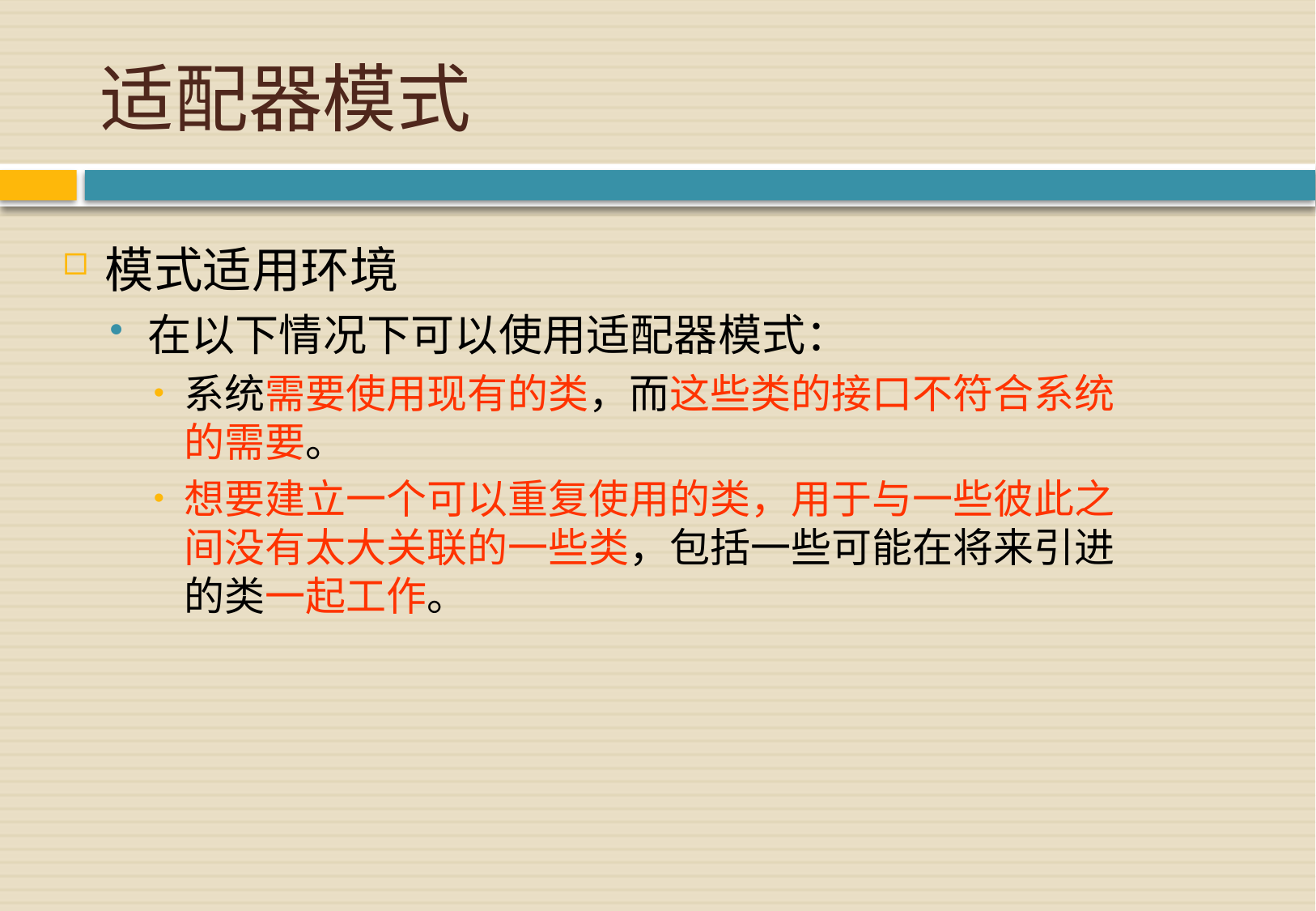

# 适配器模式
模式适用环境
在以下情况下可以使用适配器模式：
系统需要使用现有的类，而这些类的接口不符合系统的需要。
想要建立一个可以重复使用的类，用于与一些彼此之间没有太大关联的一些类，包括一些可能在将来引进的类一起工作。